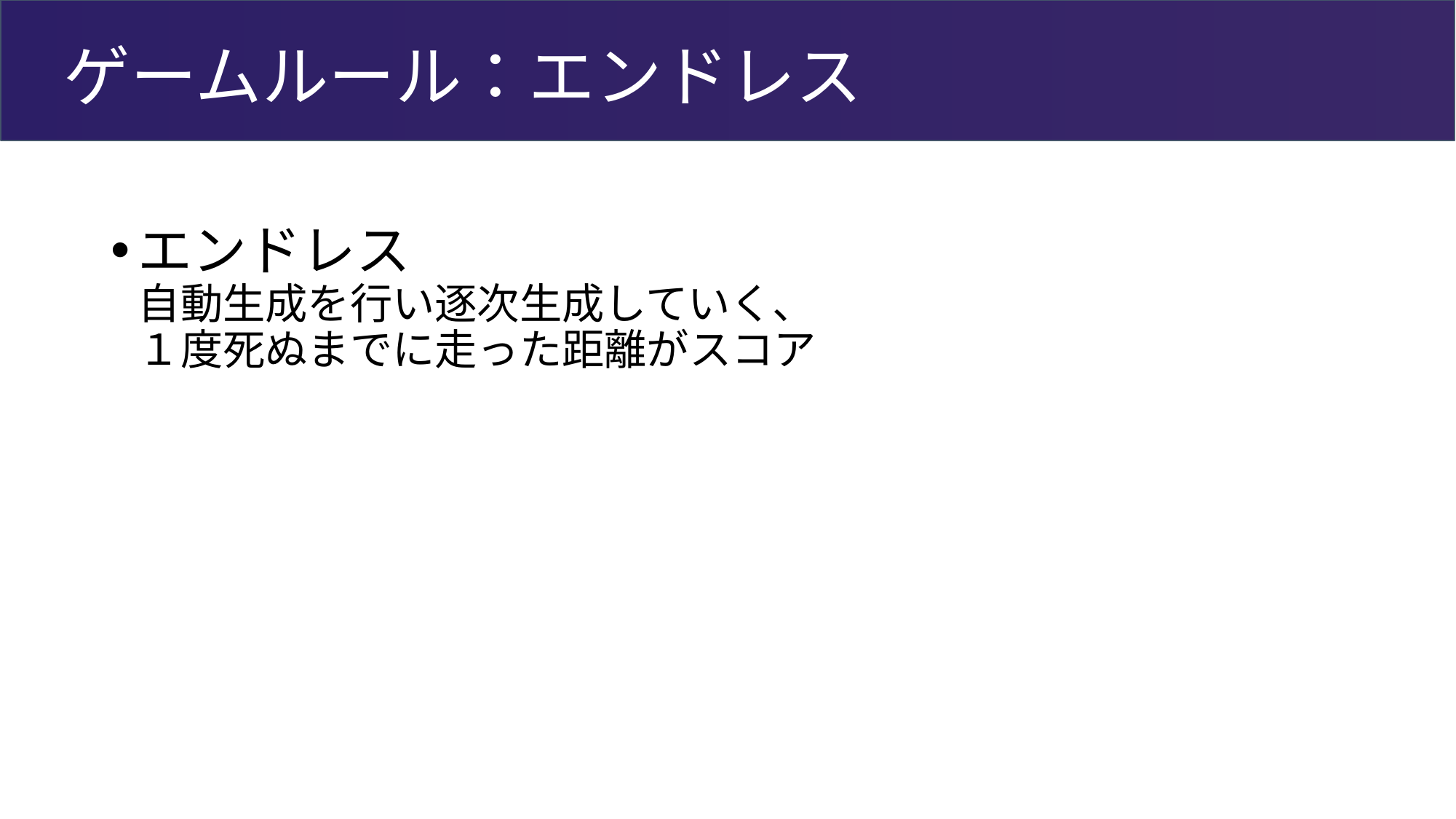

# ゲームルール：エンドレス

エンドレス
自動生成を行い逐次生成していく、
１度死ぬまでに走った距離がスコア